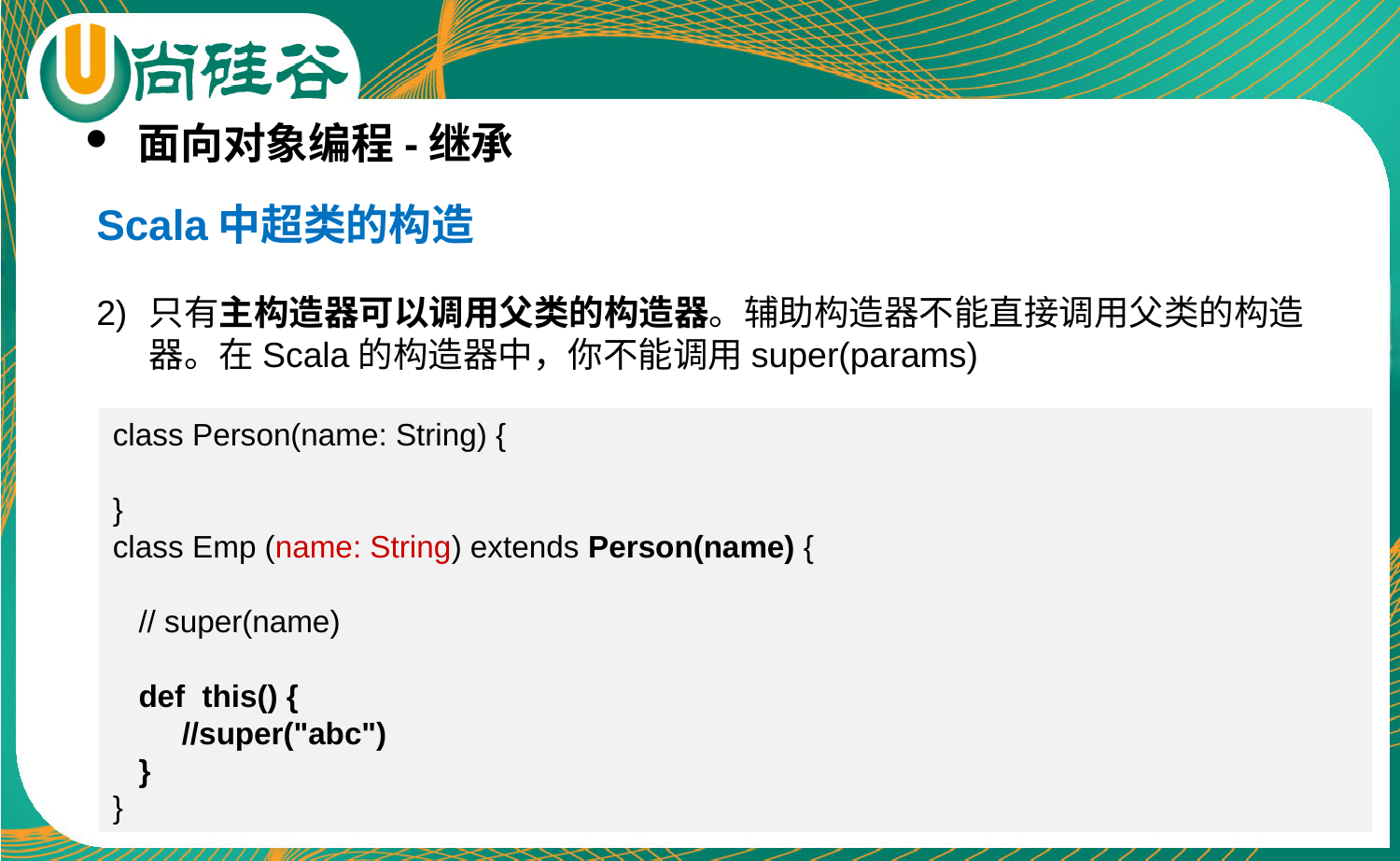

面向对象编程-继承

Scala中超类的构造

只有主构造器可以调用父类的构造器。辅助构造器不能直接调用父类的构造器。在Scala的构造器中，你不能调用super(params)

class Person(name: String) {

}
class Emp (name: String) extends Person(name) {

   // super(name)

   def  this() {
        //super("abc")
   }
}